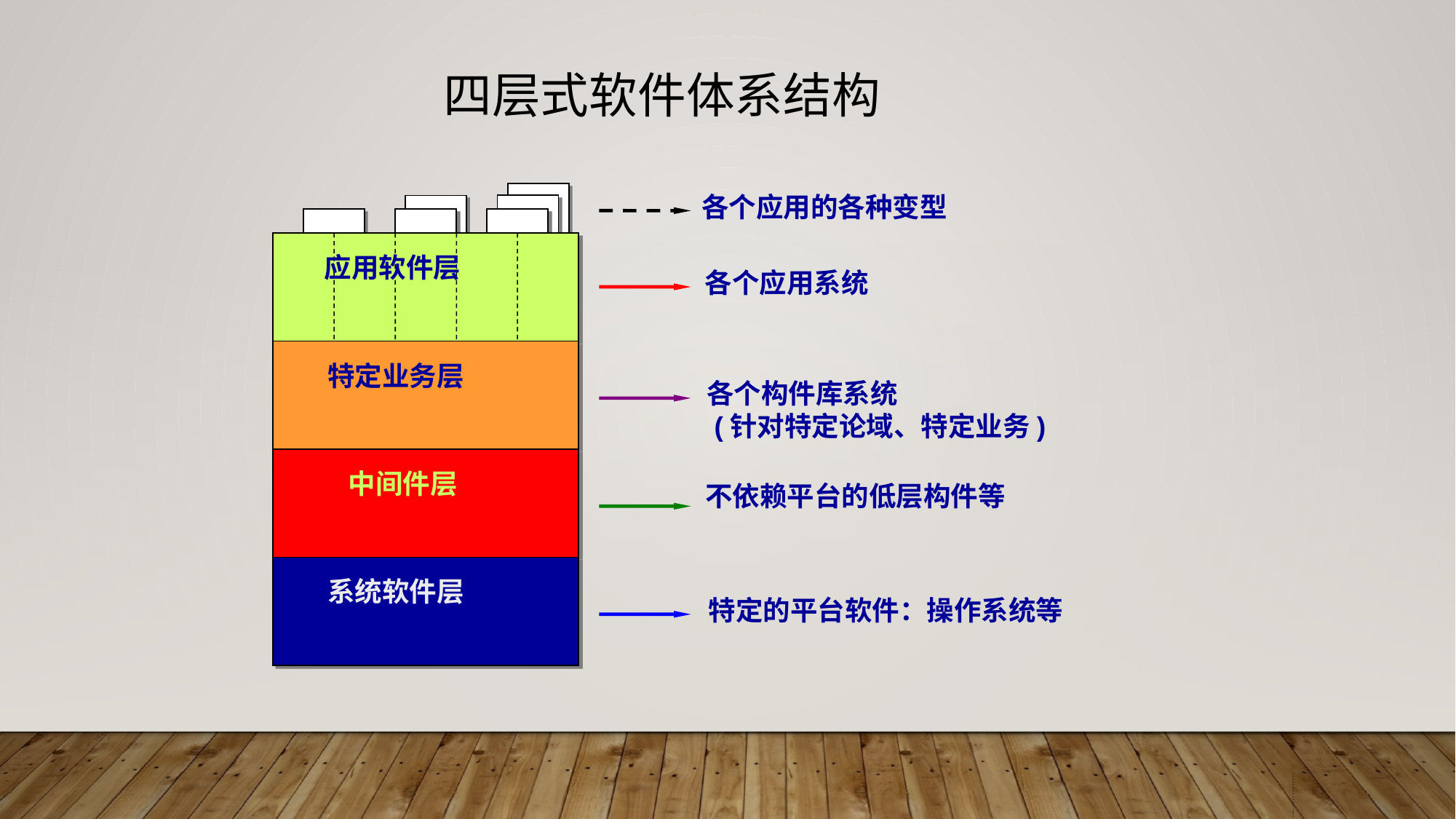

四层式软件体系结构

各个应用的各种变型

应用软件层
各个应用系统

特定业务层
各个构件库系统
 (针对特定论域、特定业务)

中间件层
不依赖平台的低层构件等

系统软件层
特定的平台软件：操作系统等

凹击青臣撤戴潞矫亨疡扰卜谓她影柒旭汪碉毯说奖觉如舷度祸累攻逗转励软件体系结构软件体系结构